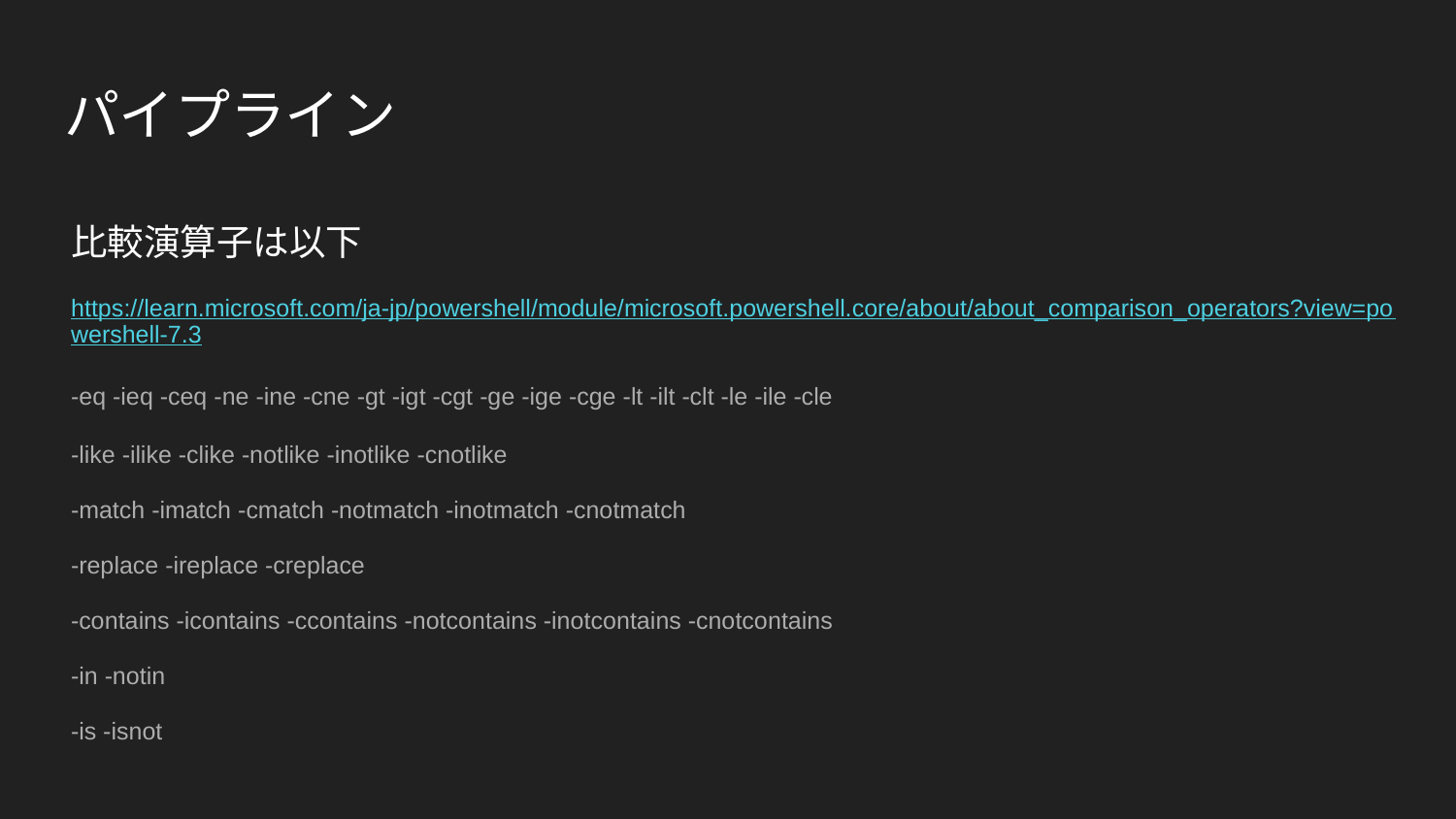

# パイプライン
比較演算子は以下
https://learn.microsoft.com/ja-jp/powershell/module/microsoft.powershell.core/about/about_comparison_operators?view=powershell-7.3
-eq -ieq -ceq -ne -ine -cne -gt -igt -cgt -ge -ige -cge -lt -ilt -clt -le -ile -cle
-like -ilike -clike -notlike -inotlike -cnotlike
-match -imatch -cmatch -notmatch -inotmatch -cnotmatch
-replace -ireplace -creplace
-contains -icontains -ccontains -notcontains -inotcontains -cnotcontains
-in -notin
-is -isnot